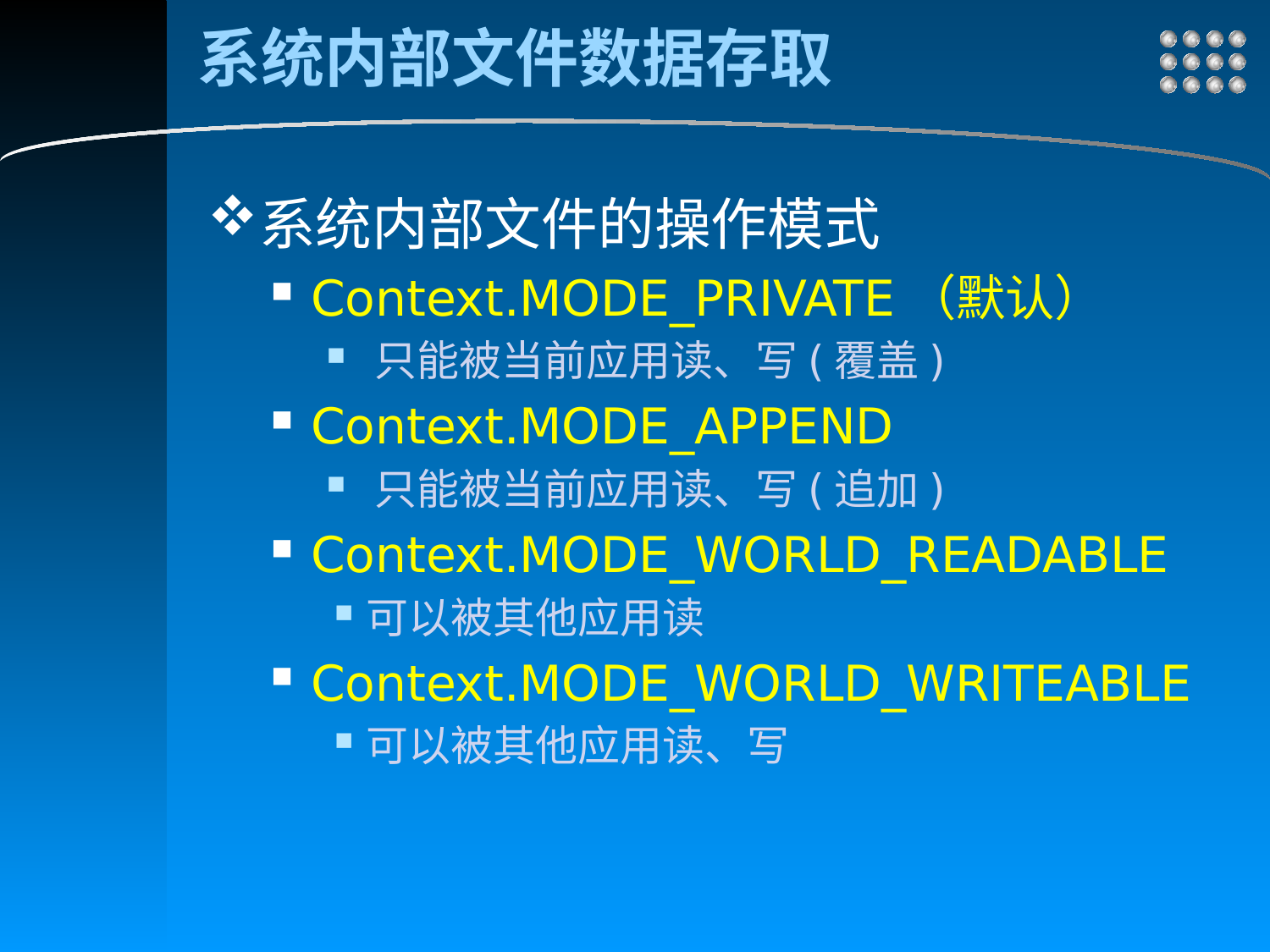

# 系统内部文件数据存取
系统内部文件的操作模式
Context.MODE_PRIVATE（默认）
只能被当前应用读、写(覆盖)
Context.MODE_APPEND
只能被当前应用读、写(追加)
Context.MODE_WORLD_READABLE
可以被其他应用读
Context.MODE_WORLD_WRITEABLE
可以被其他应用读、写